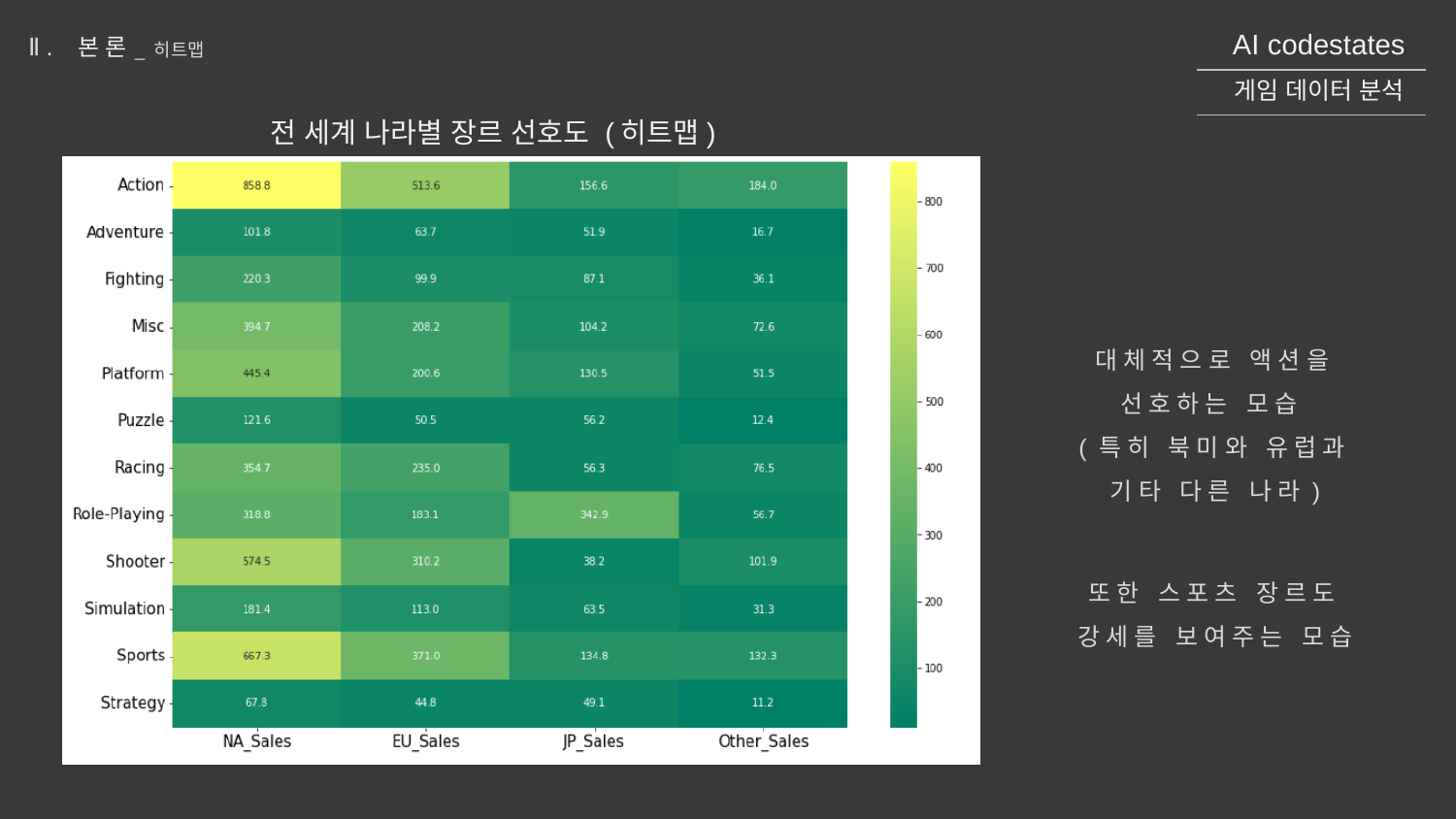

AI codestates
게임 데이터 분석
Ⅱ. 본론

_ 히트맵
전 세계 나라별 장르 선호도 (히트맵)

### Chart

| Category |
|---|
대체적으로 액션을 선호하는 모습
(특히 북미와 유럽과 기타 다른 나라)

또한 스포츠 장르도 강세를 보여주는 모습